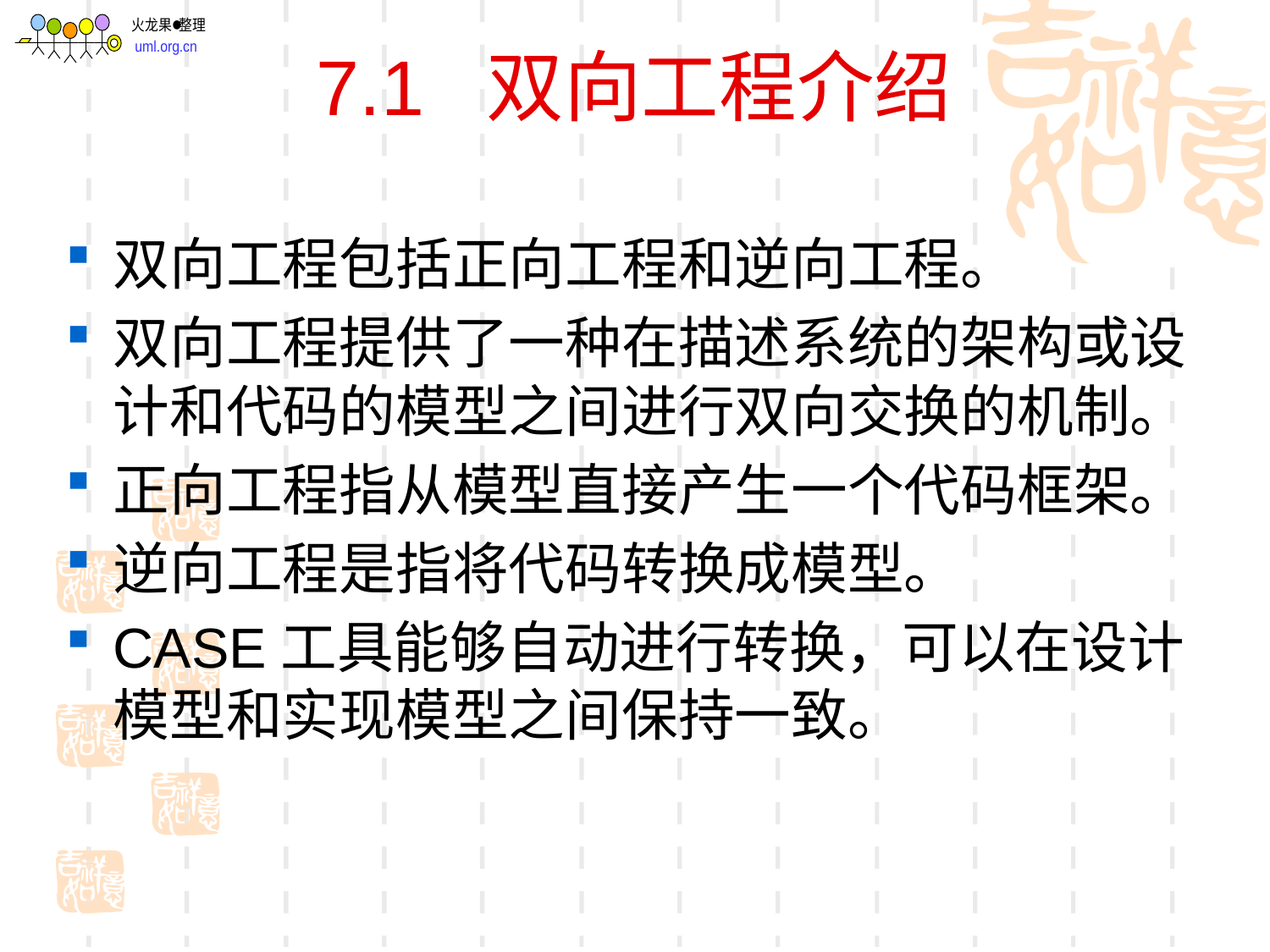

# 7.1  双向工程介绍
双向工程包括正向工程和逆向工程。
双向工程提供了一种在描述系统的架构或设计和代码的模型之间进行双向交换的机制。
正向工程指从模型直接产生一个代码框架。
逆向工程是指将代码转换成模型。
CASE工具能够自动进行转换，可以在设计模型和实现模型之间保持一致。